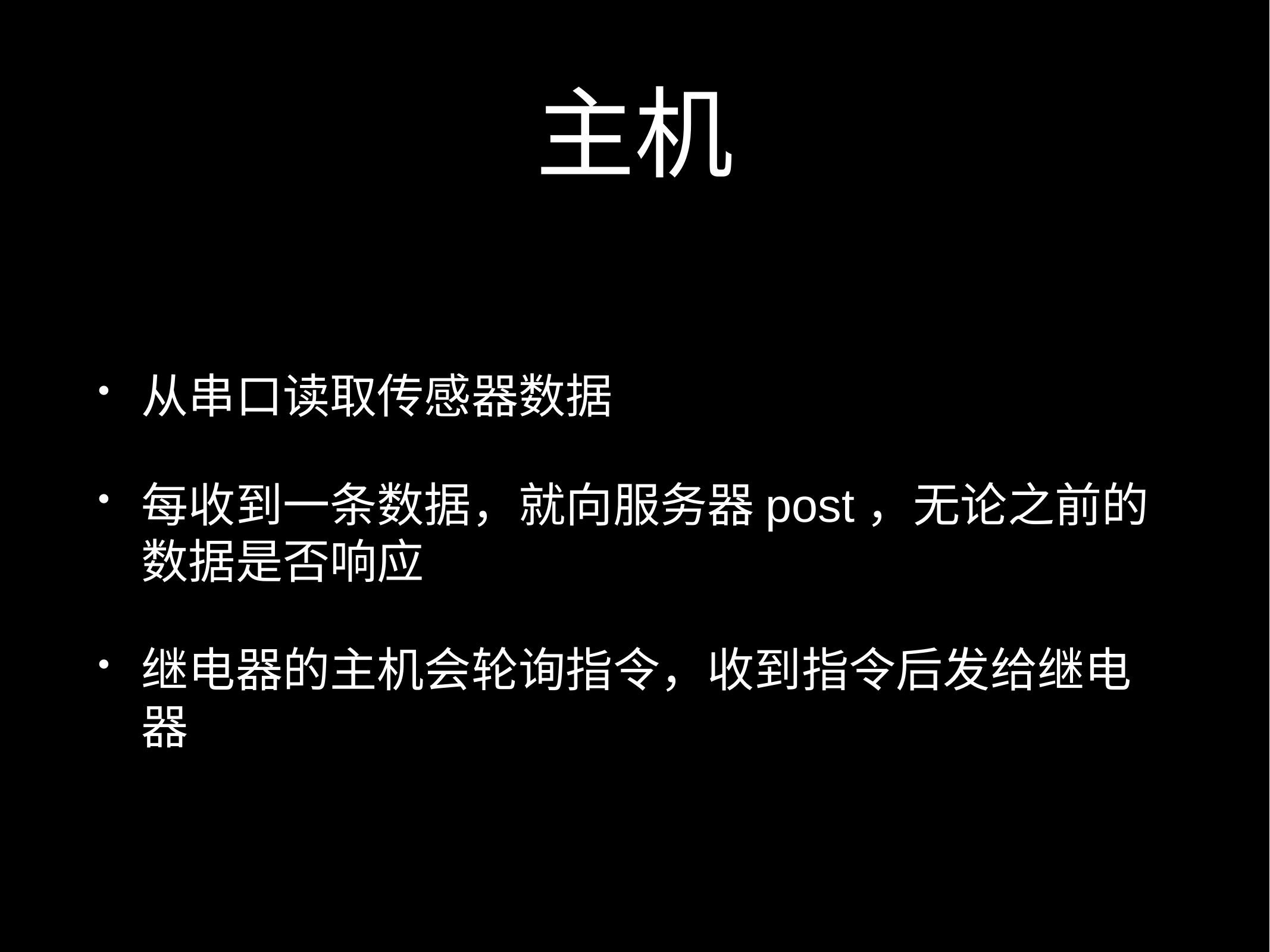

# 主机
从串口读取传感器数据
每收到一条数据，就向服务器post，无论之前的数据是否响应
继电器的主机会轮询指令，收到指令后发给继电器